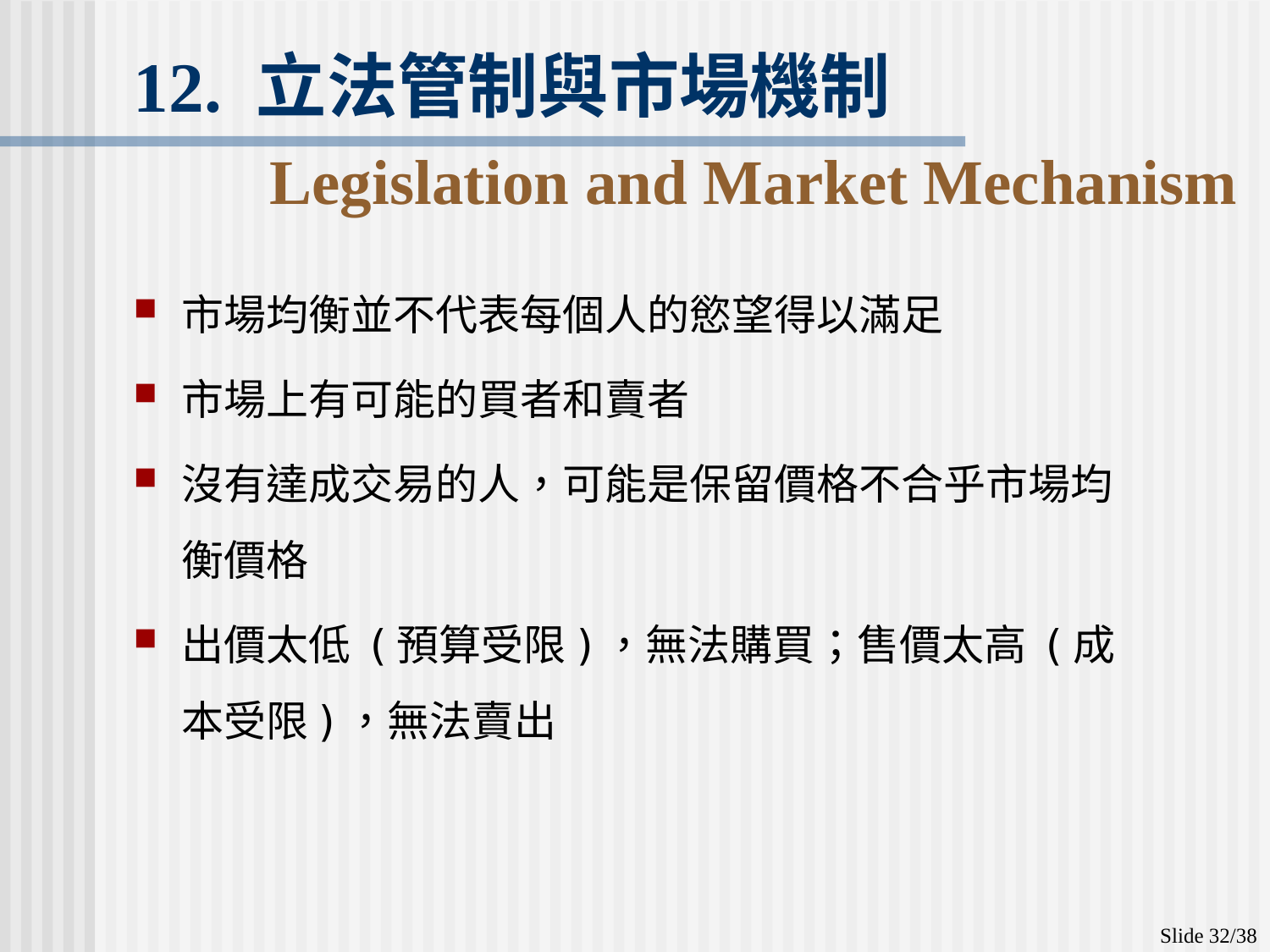

# 12. 立法管制與市場機制 　   Legislation and Market Mechanism
市場均衡並不代表每個人的慾望得以滿足
市場上有可能的買者和賣者
沒有達成交易的人，可能是保留價格不合乎市場均衡價格
出價太低 (預算受限)，無法購買；售價太高 (成本受限)，無法賣出

Slide 32/38